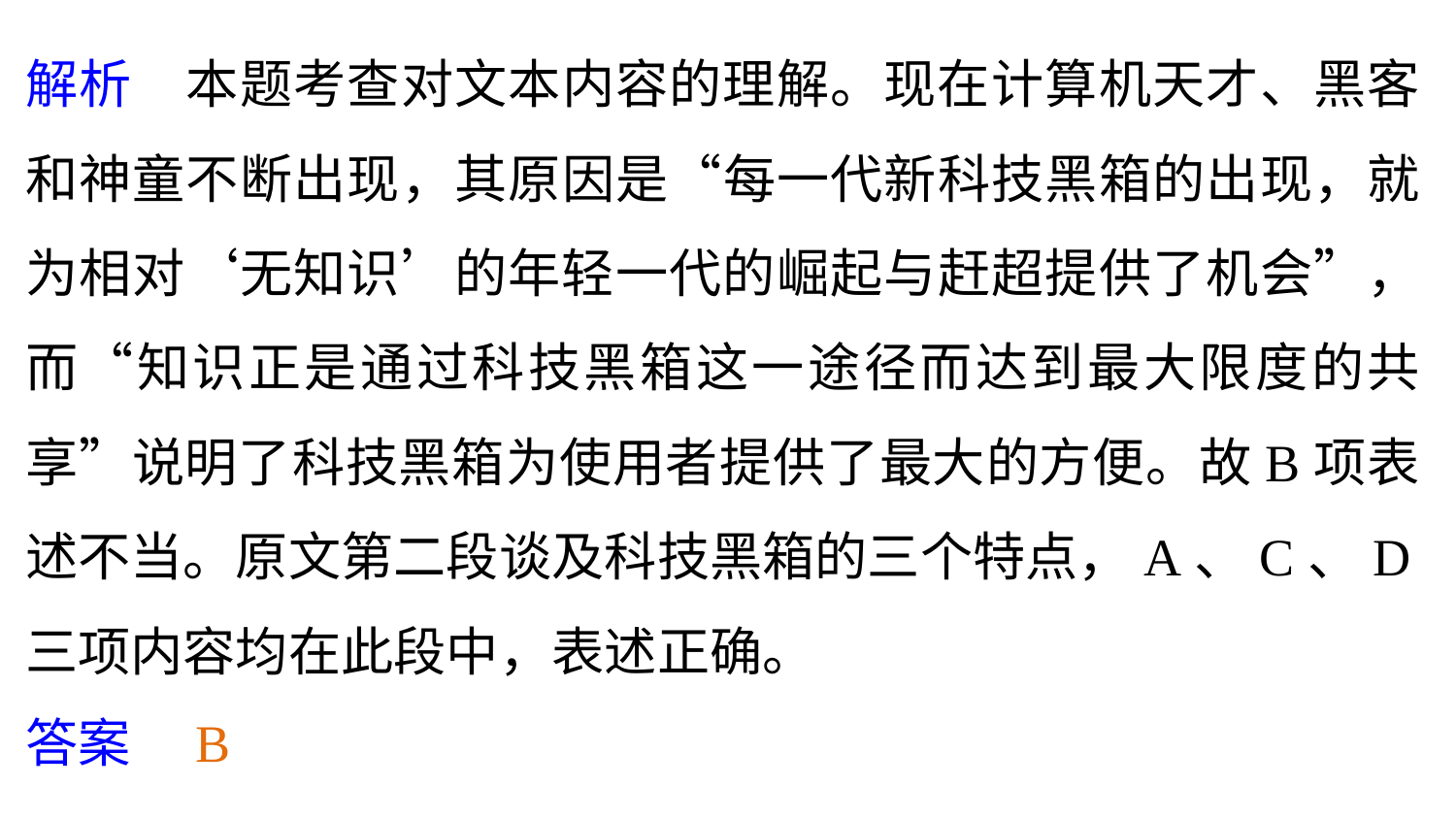

解析　本题考查对文本内容的理解。现在计算机天才、黑客和神童不断出现，其原因是“每一代新科技黑箱的出现，就为相对‘无知识’的年轻一代的崛起与赶超提供了机会”，而“知识正是通过科技黑箱这一途径而达到最大限度的共享”说明了科技黑箱为使用者提供了最大的方便。故B项表述不当。原文第二段谈及科技黑箱的三个特点，A、C、D三项内容均在此段中，表述正确。
答案　B